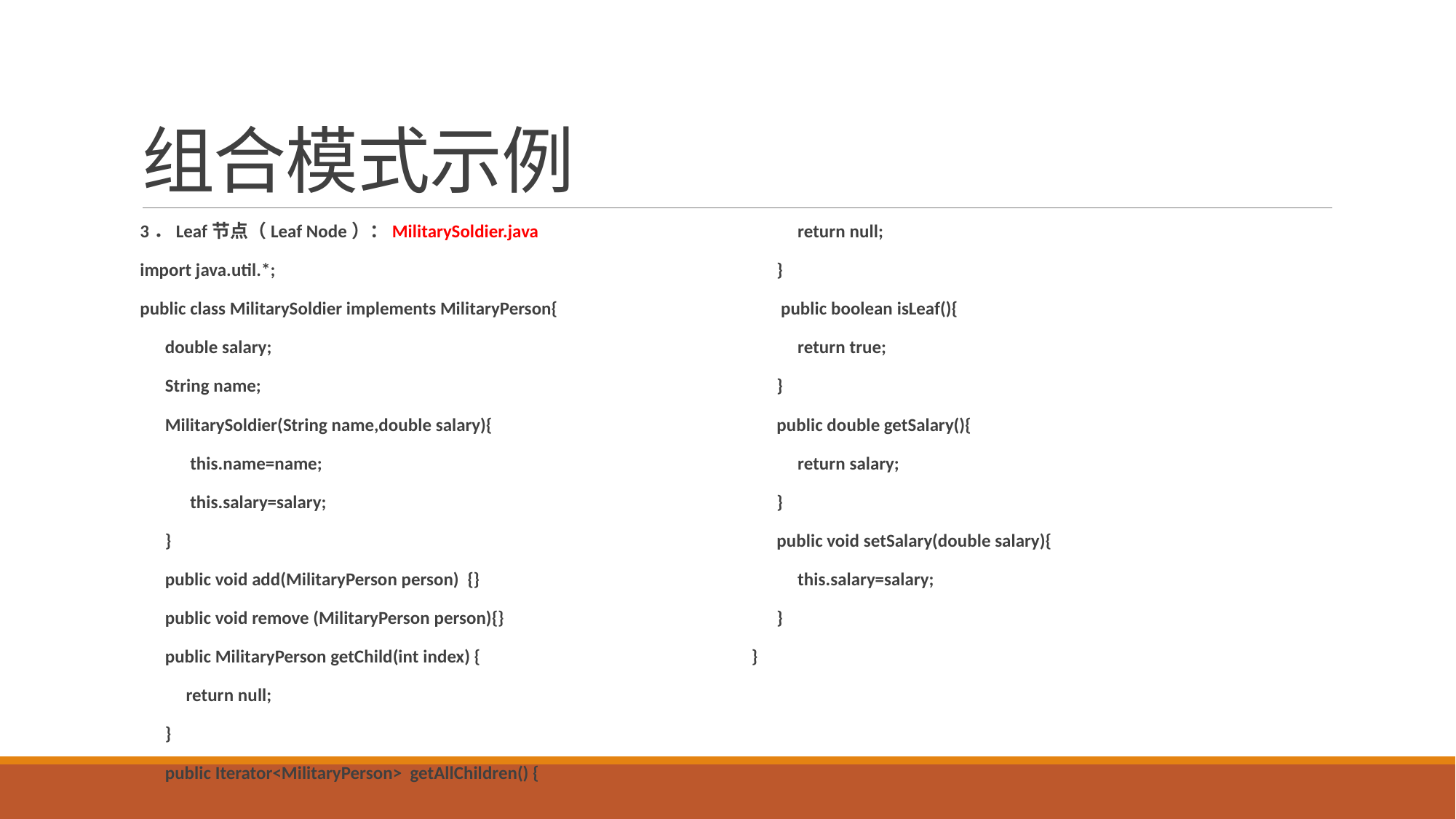

# 组合模式示例
3．Leaf节点（Leaf Node）：MilitarySoldier.java
import java.util.*;
public class MilitarySoldier implements MilitaryPerson{
      double salary;
      String name;
      MilitarySoldier(String name,double salary){
            this.name=name;
            this.salary=salary;
      }
      public void add(MilitaryPerson person)  {}
      public void remove (MilitaryPerson person){}
      public MilitaryPerson getChild(int index) {
           return null;
      }
      public Iterator<MilitaryPerson>  getAllChildren() {
           return null;
      }
       public boolean isLeaf(){
           return true;
      }
      public double getSalary(){
           return salary;
      }
      public void setSalary(double salary){
           this.salary=salary;
      }
}